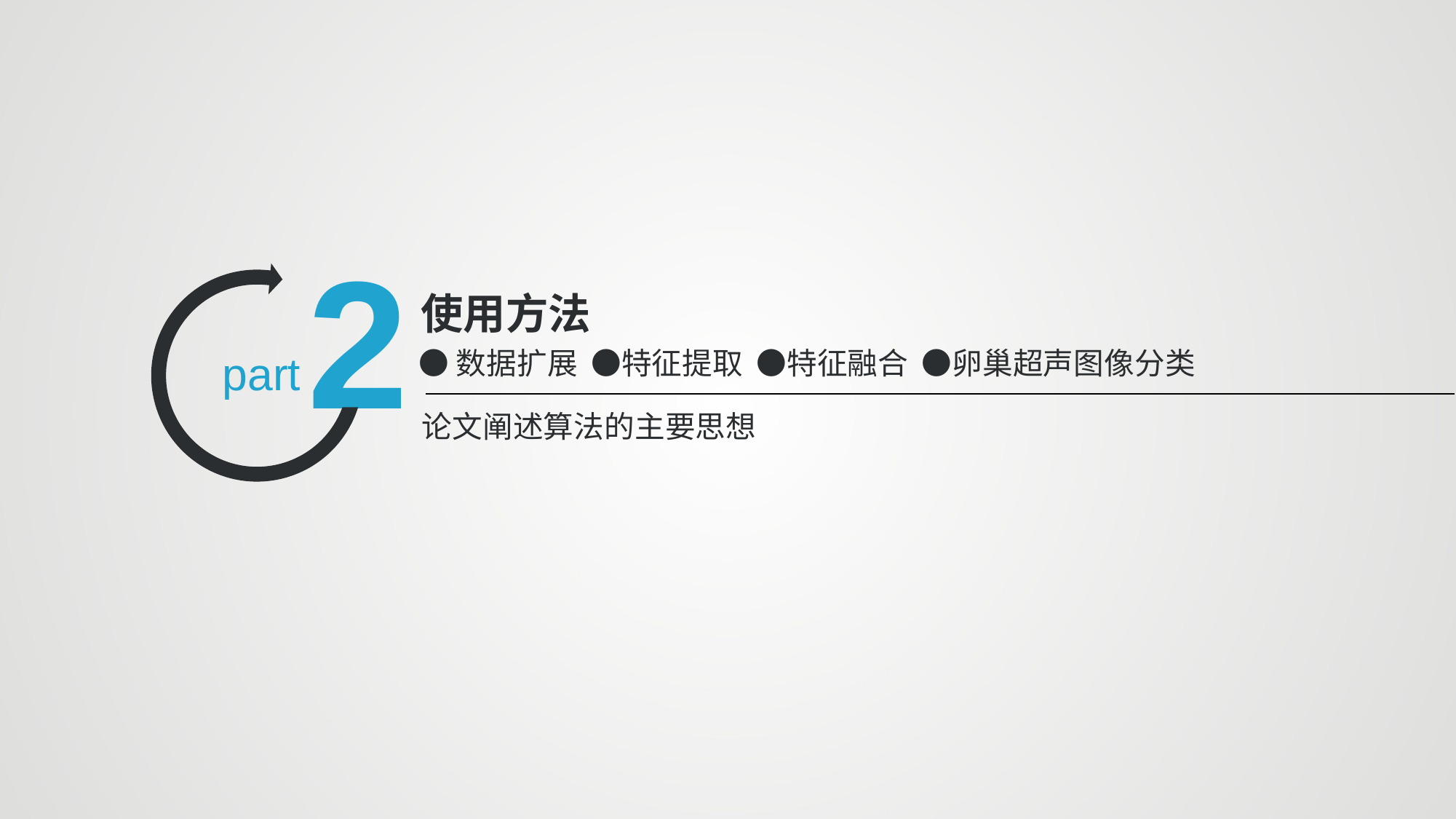

2

使用方法
●数据扩展  ●特征提取  ●特征融合  ●卵巢超声图像分类

论文阐述算法的主要思想
part